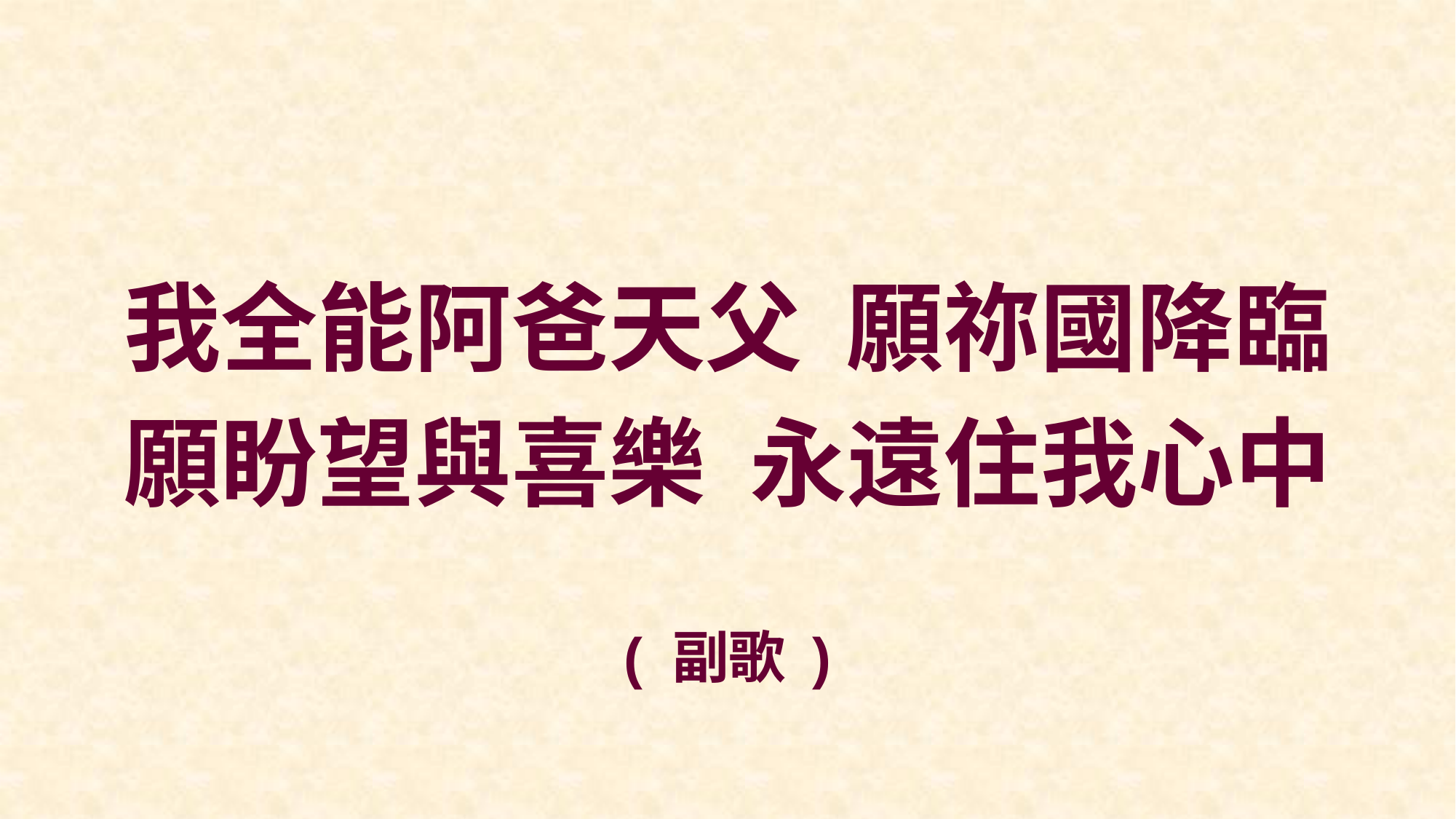

我全能阿爸天父  願祢國降臨
願盼望與喜樂  永遠住我心中
( 副歌 )